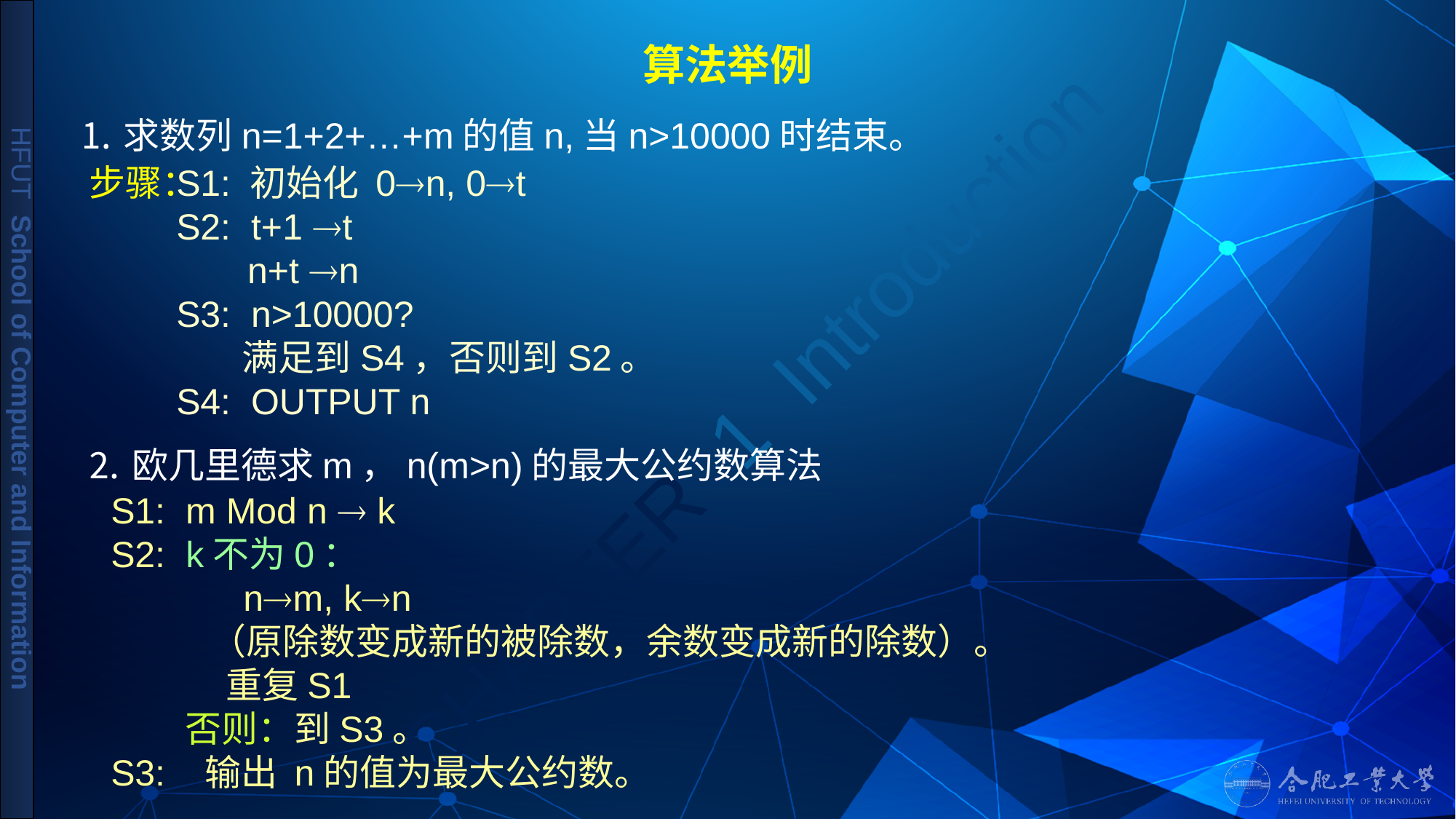

# 算法举例
    ⒈求数列n=1+2+…+m的值n,当n>10000时结束。
步骤：
S1: 初始化 0→n, 0→t
S2:  t+1 →t
       n+t →n
S3:  n>10000?
       满足到S4，否则到S2。
S4:  OUTPUT n
     ⒉欧几里德求m，n(m>n)的最大公约数算法
S1:  m Mod n → k
S2:  k不为0：
             n→m, k→n
           （原除数变成新的被除数，余数变成新的除数）。
             重复S1
        否则：到S3。
S3:   输出 n的值为最大公约数。